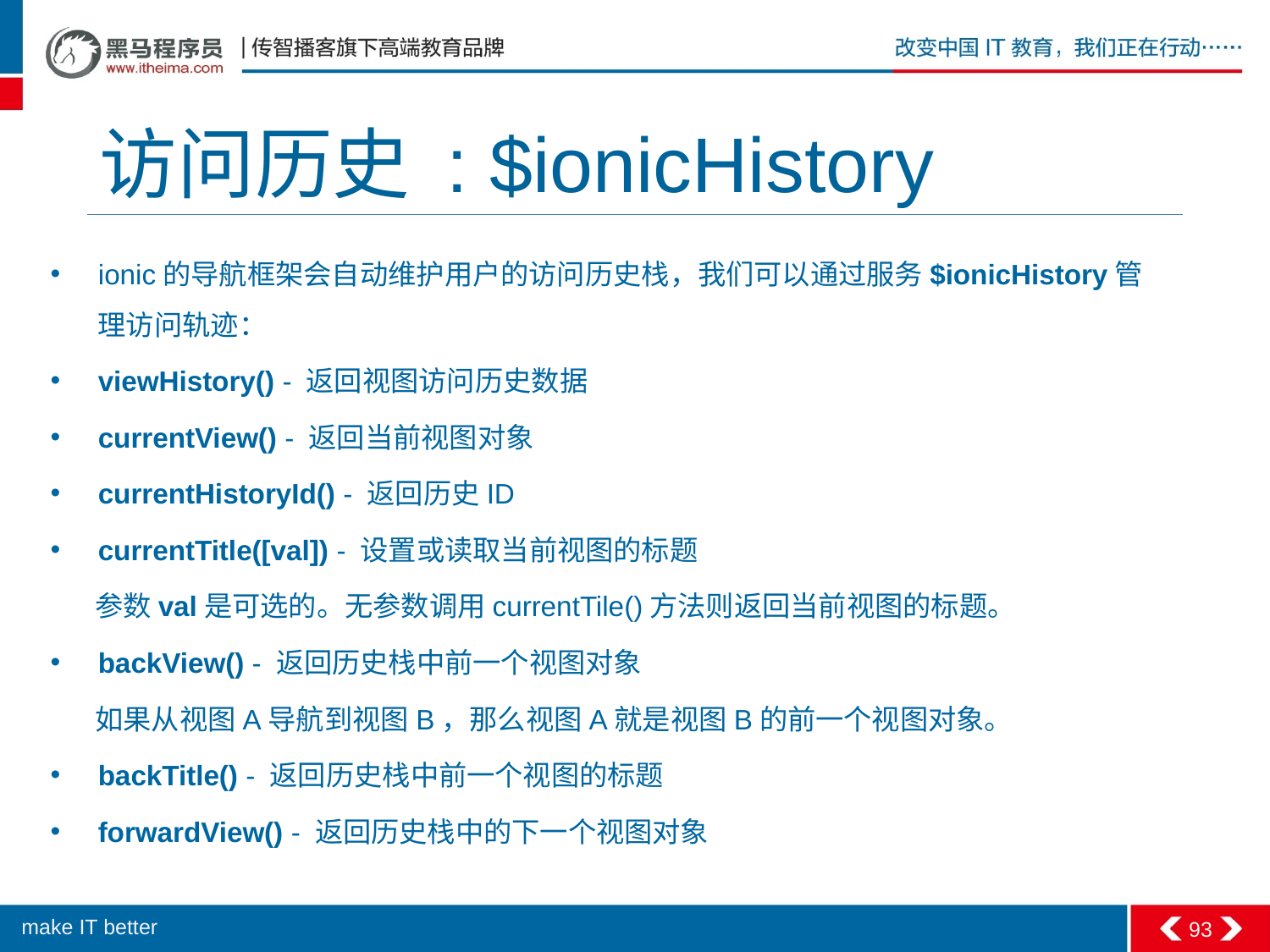

# 访问历史 : $ionicHistory
ionic的导航框架会自动维护用户的访问历史栈，我们可以通过服务$ionicHistory管理访问轨迹：
viewHistory() - 返回视图访问历史数据
currentView() - 返回当前视图对象
currentHistoryId() - 返回历史ID
currentTitle([val]) - 设置或读取当前视图的标题
      参数val是可选的。无参数调用currentTile()方法则返回当前视图的标题。
backView() - 返回历史栈中前一个视图对象
      如果从视图A导航到视图B，那么视图A就是视图B的前一个视图对象。
backTitle() - 返回历史栈中前一个视图的标题
forwardView() - 返回历史栈中的下一个视图对象

93

make IT better